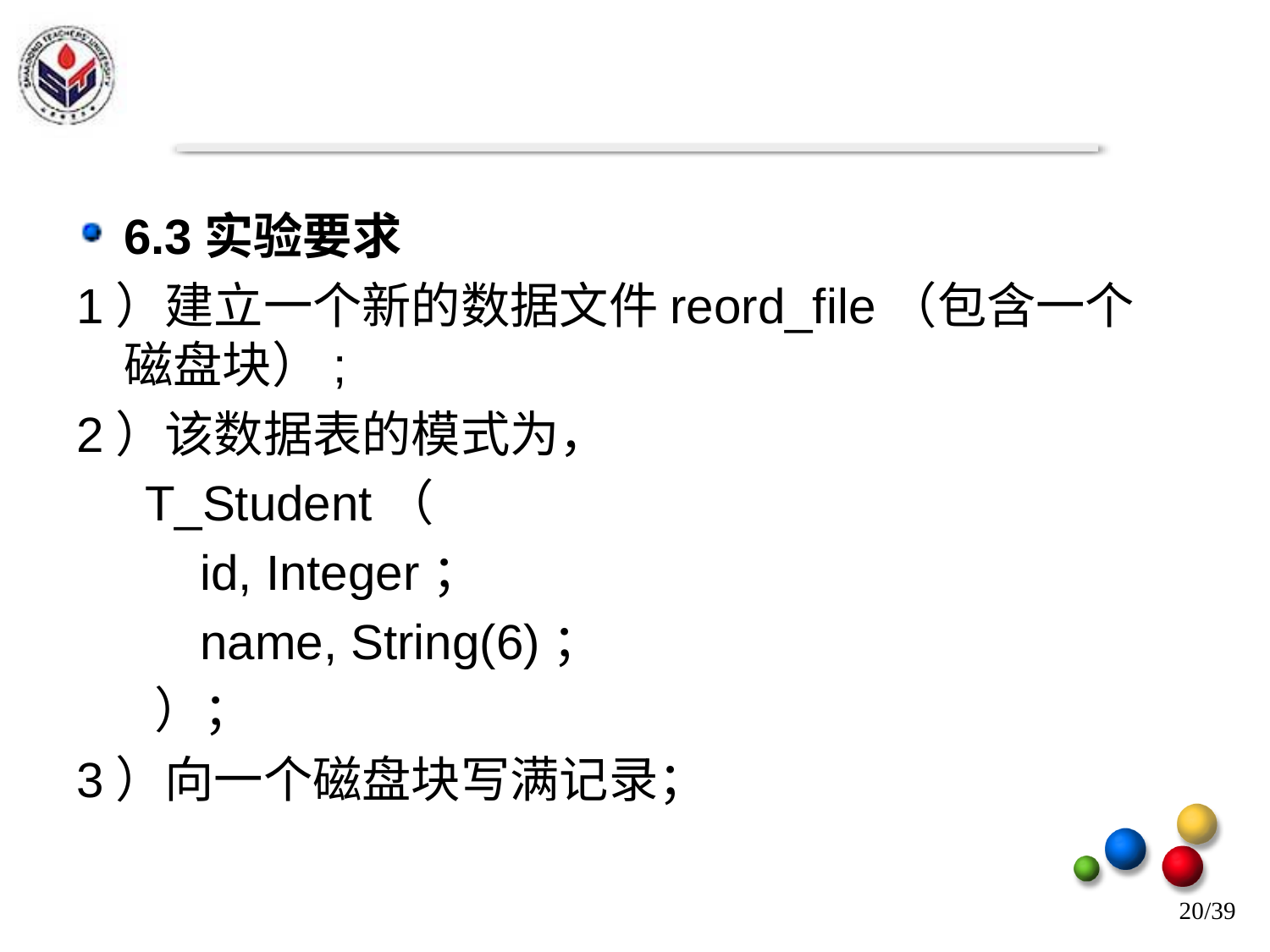

#
6.3实验要求
1）建立一个新的数据文件reord_file（包含一个磁盘块）;
2）该数据表的模式为，
     T_Student（
         id, Integer；
         name, String(6)；
      ）；
3）向一个磁盘块写满记录；
20/39